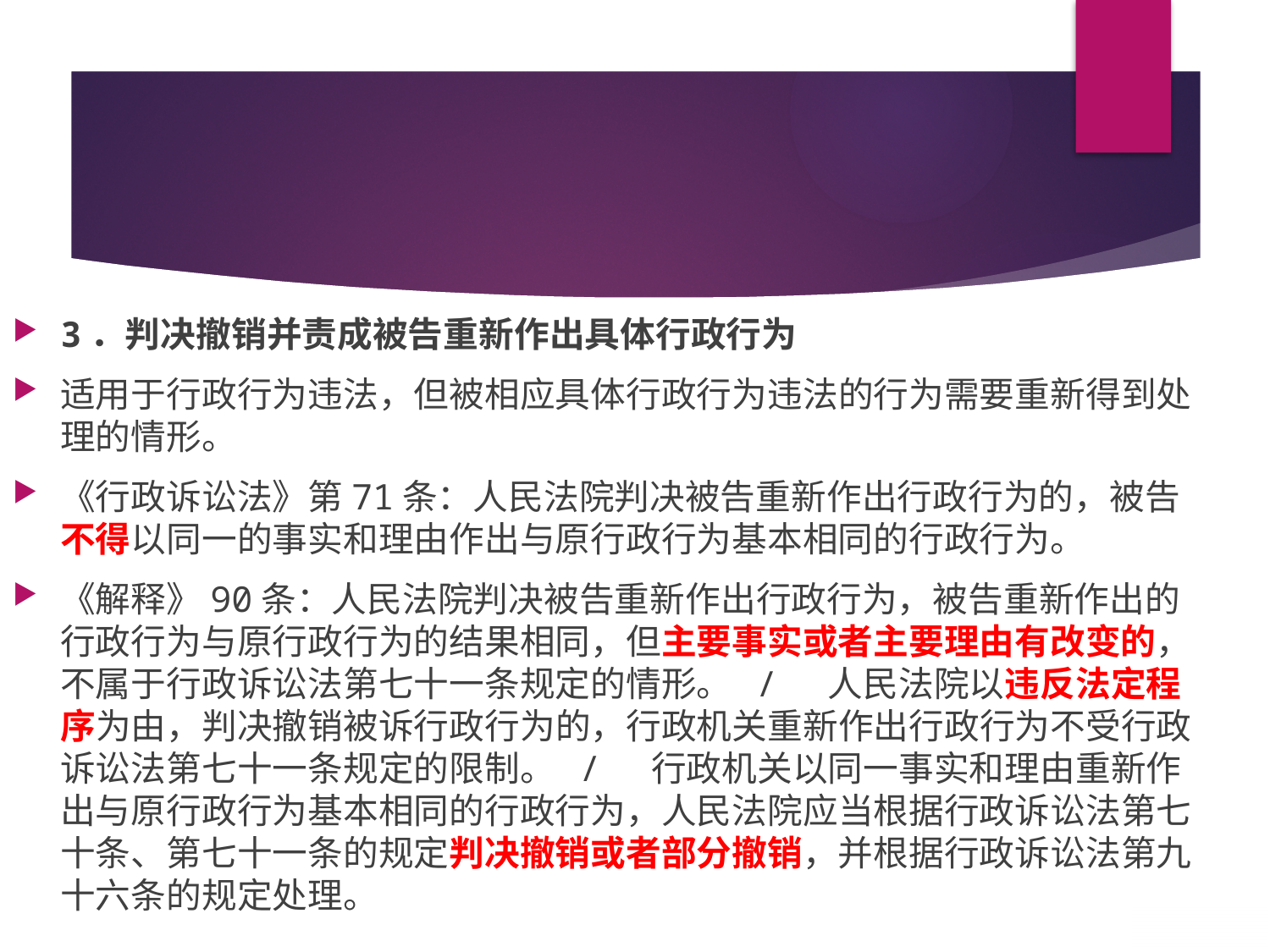

#
3．判决撤销并责成被告重新作出具体行政行为
适用于行政行为违法，但被相应具体行政行为违法的行为需要重新得到处理的情形。
《行政诉讼法》第71条：人民法院判决被告重新作出行政行为的，被告不得以同一的事实和理由作出与原行政行为基本相同的行政行为。
《解释》90条：人民法院判决被告重新作出行政行为，被告重新作出的行政行为与原行政行为的结果相同，但主要事实或者主要理由有改变的，不属于行政诉讼法第七十一条规定的情形。  /  人民法院以违反法定程序为由，判决撤销被诉行政行为的，行政机关重新作出行政行为不受行政诉讼法第七十一条规定的限制。  /  行政机关以同一事实和理由重新作出与原行政行为基本相同的行政行为，人民法院应当根据行政诉讼法第七十条、第七十一条的规定判决撤销或者部分撤销，并根据行政诉讼法第九十六条的规定处理。